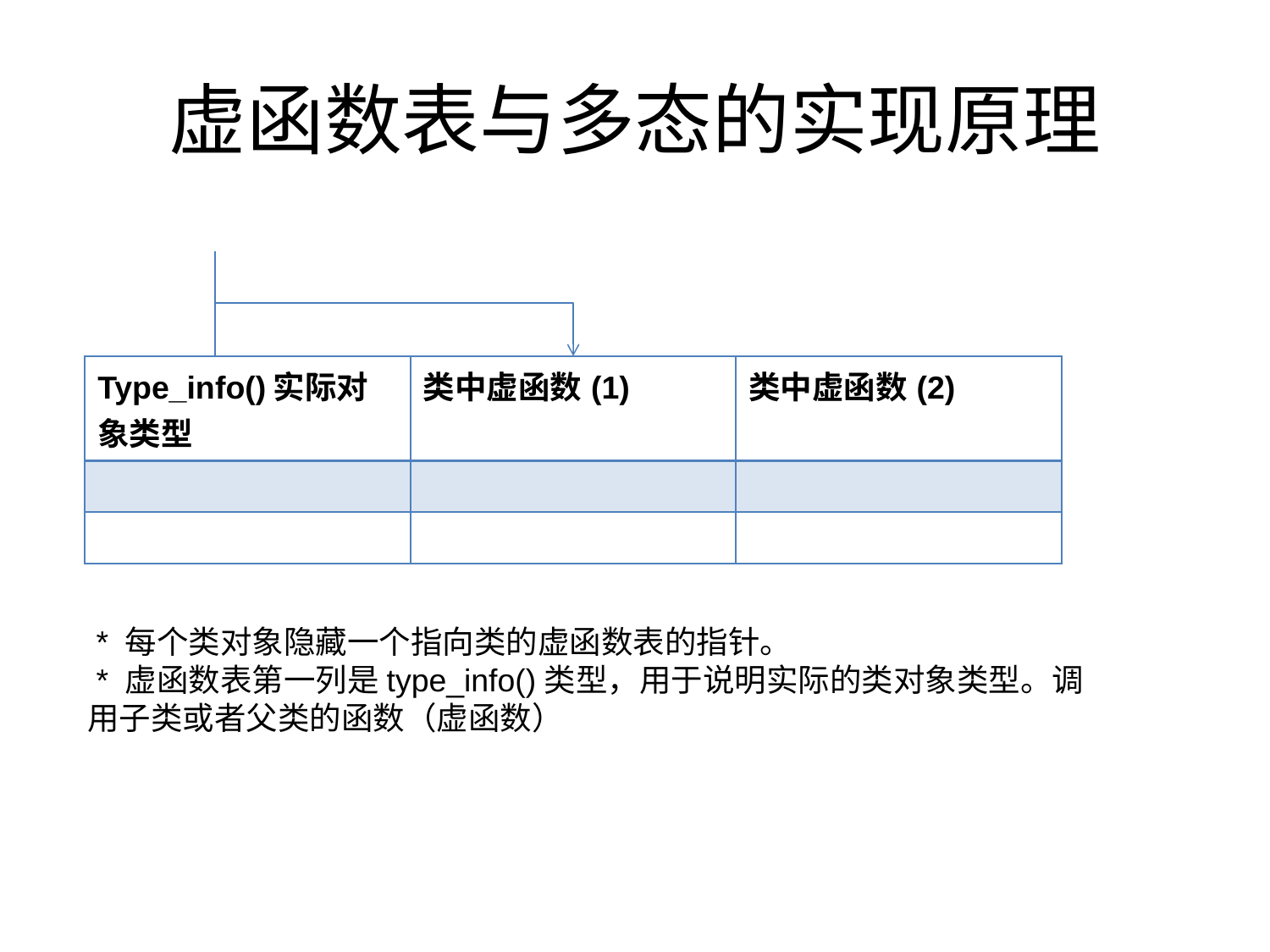

# 虚函数表与多态的实现原理
| Type\_info()实际对象类型 | 类中虚函数(1) | 类中虚函数(2) |
| --- | --- | --- |
|  |  |  |
|  |  |  |
 * 每个类对象隐藏一个指向类的虚函数表的指针。
 * 虚函数表第一列是type_info()类型，用于说明实际的类对象类型。调用子类或者父类的函数（虚函数）